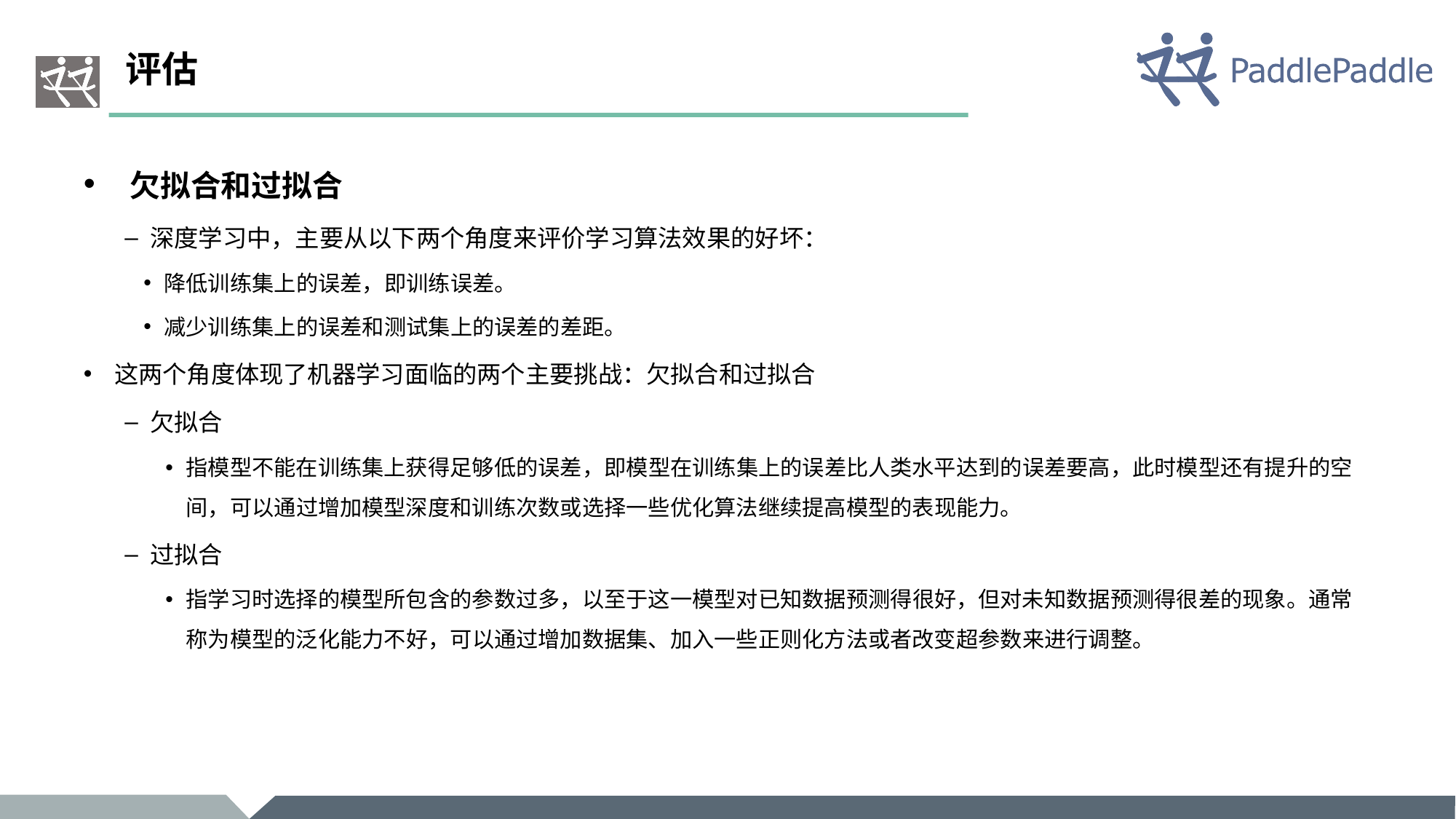

# 评估
 欠拟合和过拟合
深度学习中，主要从以下两个角度来评价学习算法效果的好坏：
降低训练集上的误差，即训练误差。
减少训练集上的误差和测试集上的误差的差距。
这两个角度体现了机器学习面临的两个主要挑战：欠拟合和过拟合
欠拟合
指模型不能在训练集上获得足够低的误差，即模型在训练集上的误差比人类水平达到的误差要高，此时模型还有提升的空间，可以通过增加模型深度和训练次数或选择一些优化算法继续提高模型的表现能力。
过拟合
指学习时选择的模型所包含的参数过多，以至于这一模型对已知数据预测得很好，但对未知数据预测得很差的现象。通常称为模型的泛化能力不好，可以通过增加数据集、加入一些正则化方法或者改变超参数来进行调整。